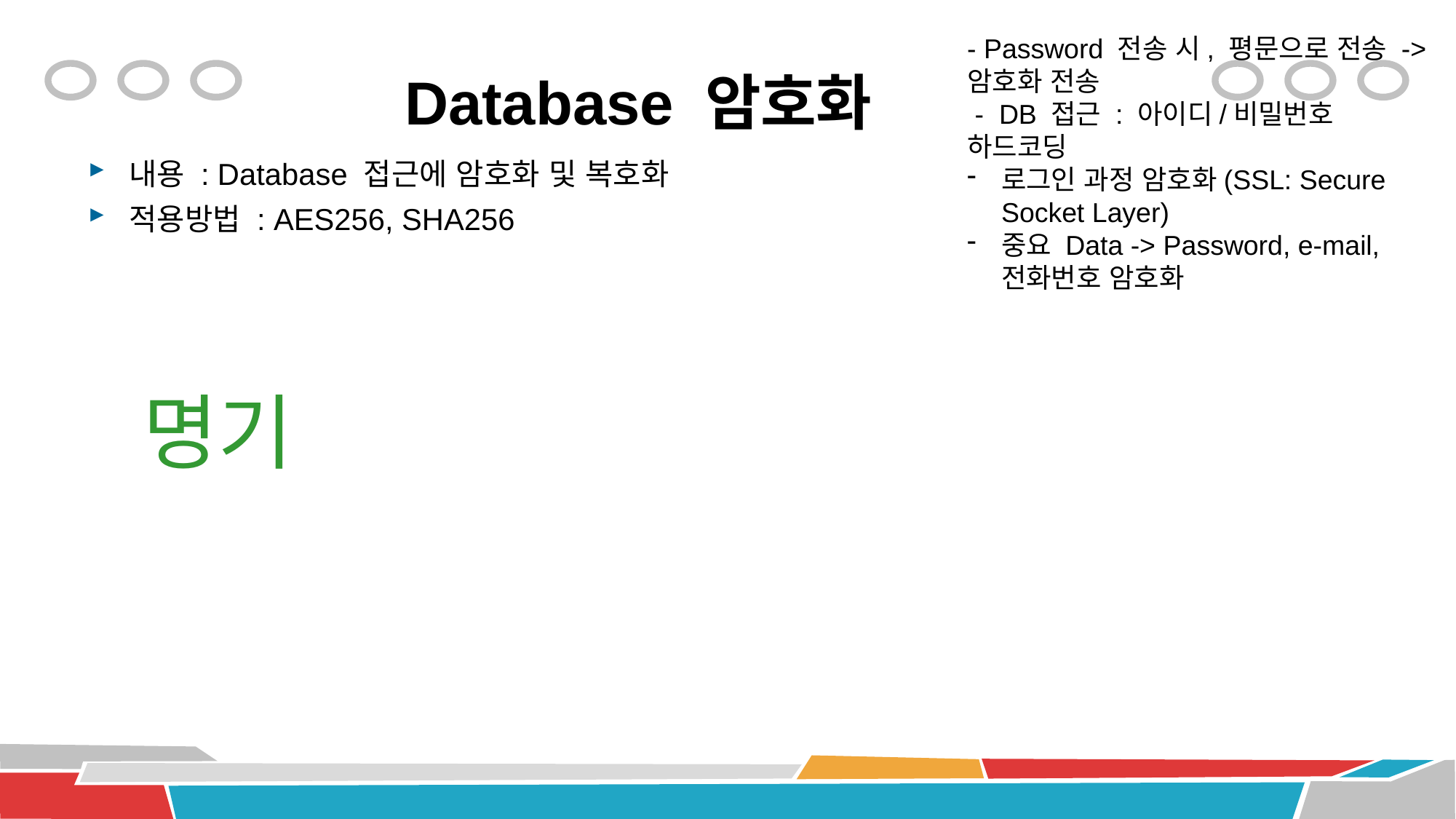

- Password 전송 시, 평문으로 전송 -> 암호화 전송
 -  DB 접근 : 아이디/비밀번호 하드코딩
로그인 과정 암호화(SSL: Secure Socket Layer)
중요 Data -> Password, e-mail, 전화번호 암호화
# Database 암호화
내용 : Database 접근에 암호화 및 복호화
적용방법 : AES256, SHA256

명기